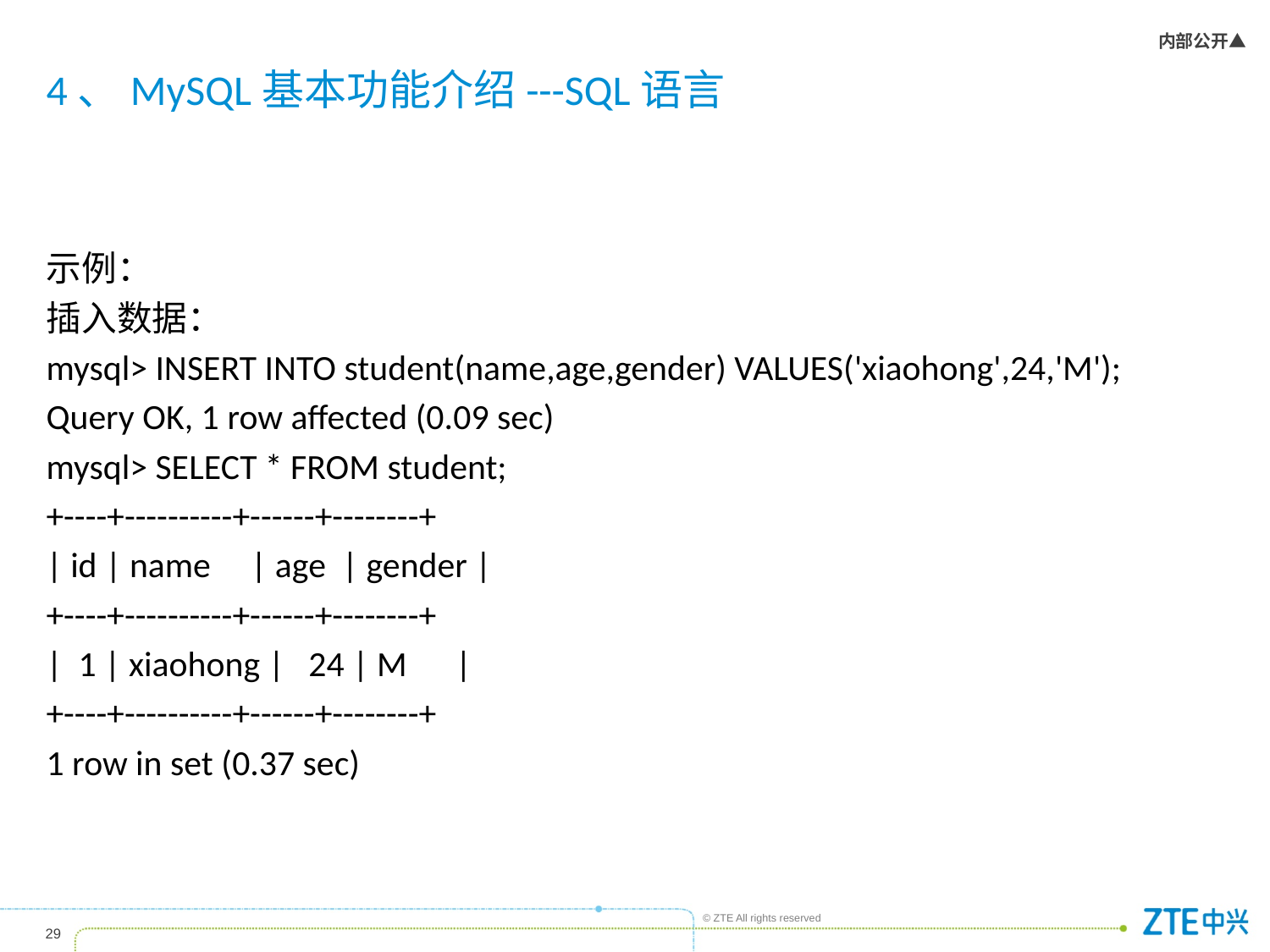

# 4、MySQL基本功能介绍---SQL语言
示例：
插入数据：
mysql> INSERT INTO student(name,age,gender) VALUES('xiaohong',24,'M');
Query OK, 1 row affected (0.09 sec)
mysql> SELECT * FROM student;
+----+----------+------+--------+
| id | name     | age  | gender |
+----+----------+------+--------+
|  1 | xiaohong |   24 | M      |
+----+----------+------+--------+
1 row in set (0.37 sec)